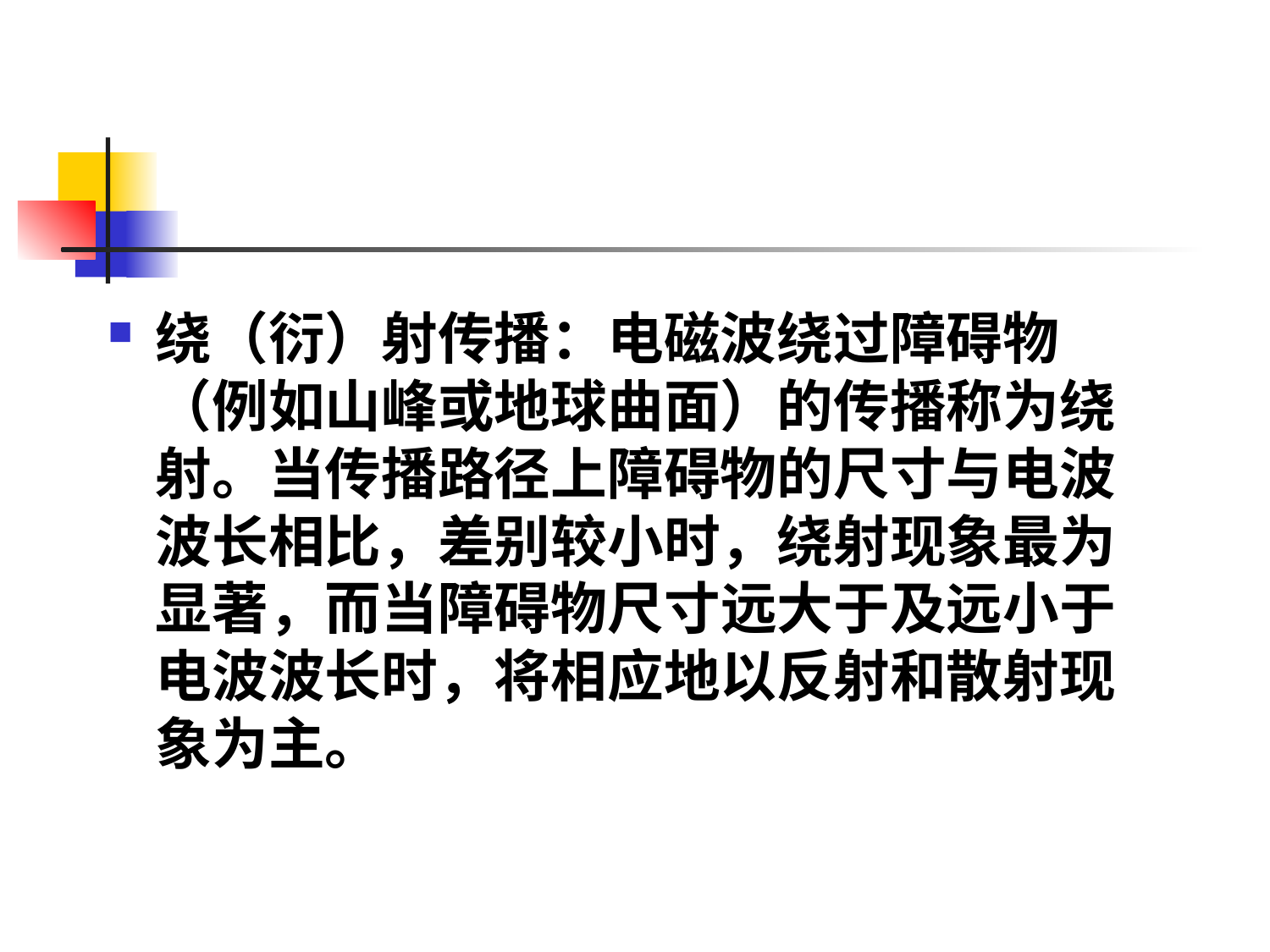

#
绕（衍）射传播：电磁波绕过障碍物（例如山峰或地球曲面）的传播称为绕射。当传播路径上障碍物的尺寸与电波波长相比，差别较小时，绕射现象最为显著，而当障碍物尺寸远大于及远小于电波波长时，将相应地以反射和散射现象为主。